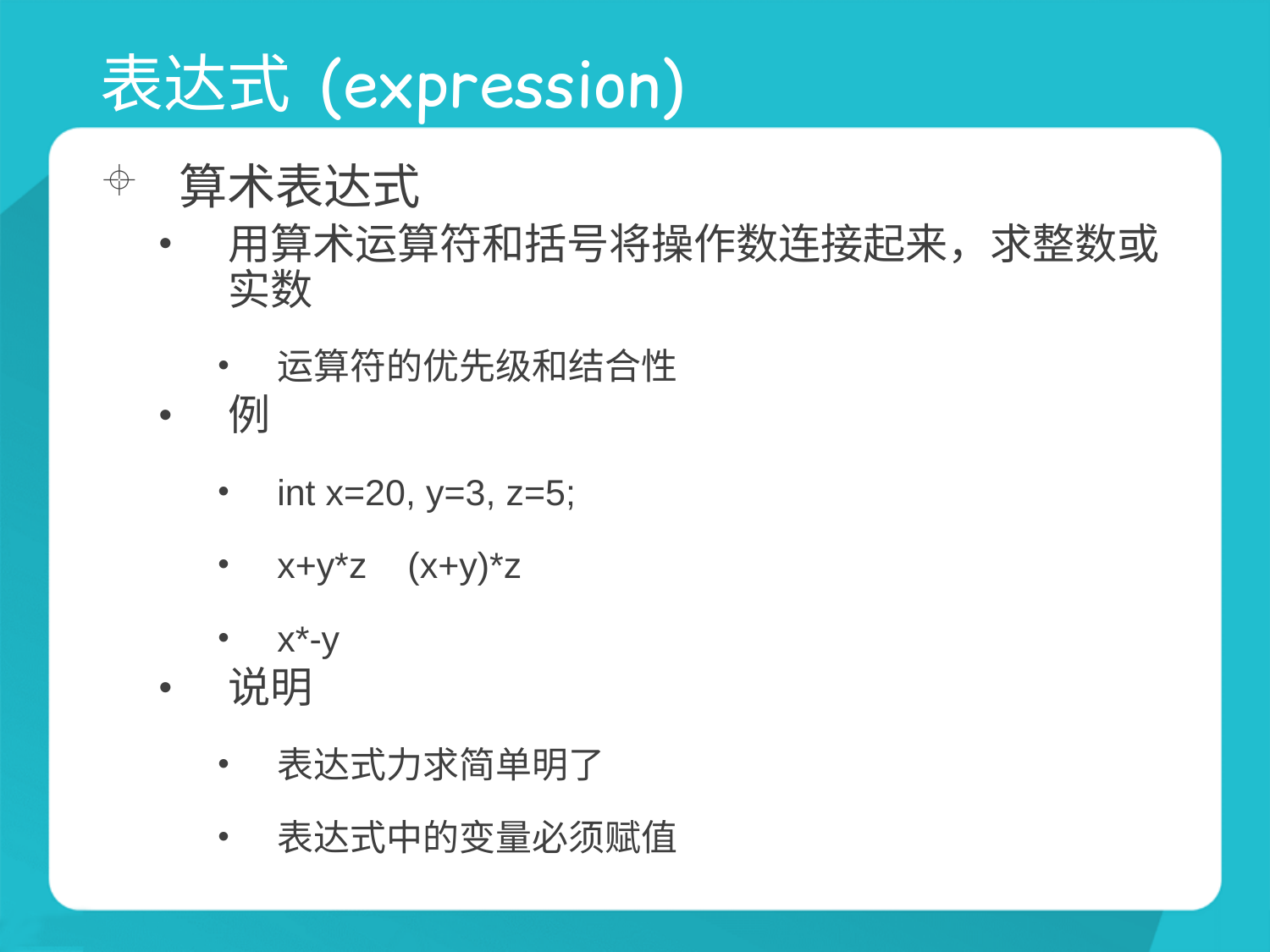

# 表达式 (expression)
算术表达式
用算术运算符和括号将操作数连接起来，求整数或实数
运算符的优先级和结合性
例
int x=20, y=3, z=5;
x+y*z    (x+y)*z
x*-y
说明
表达式力求简单明了
表达式中的变量必须赋值